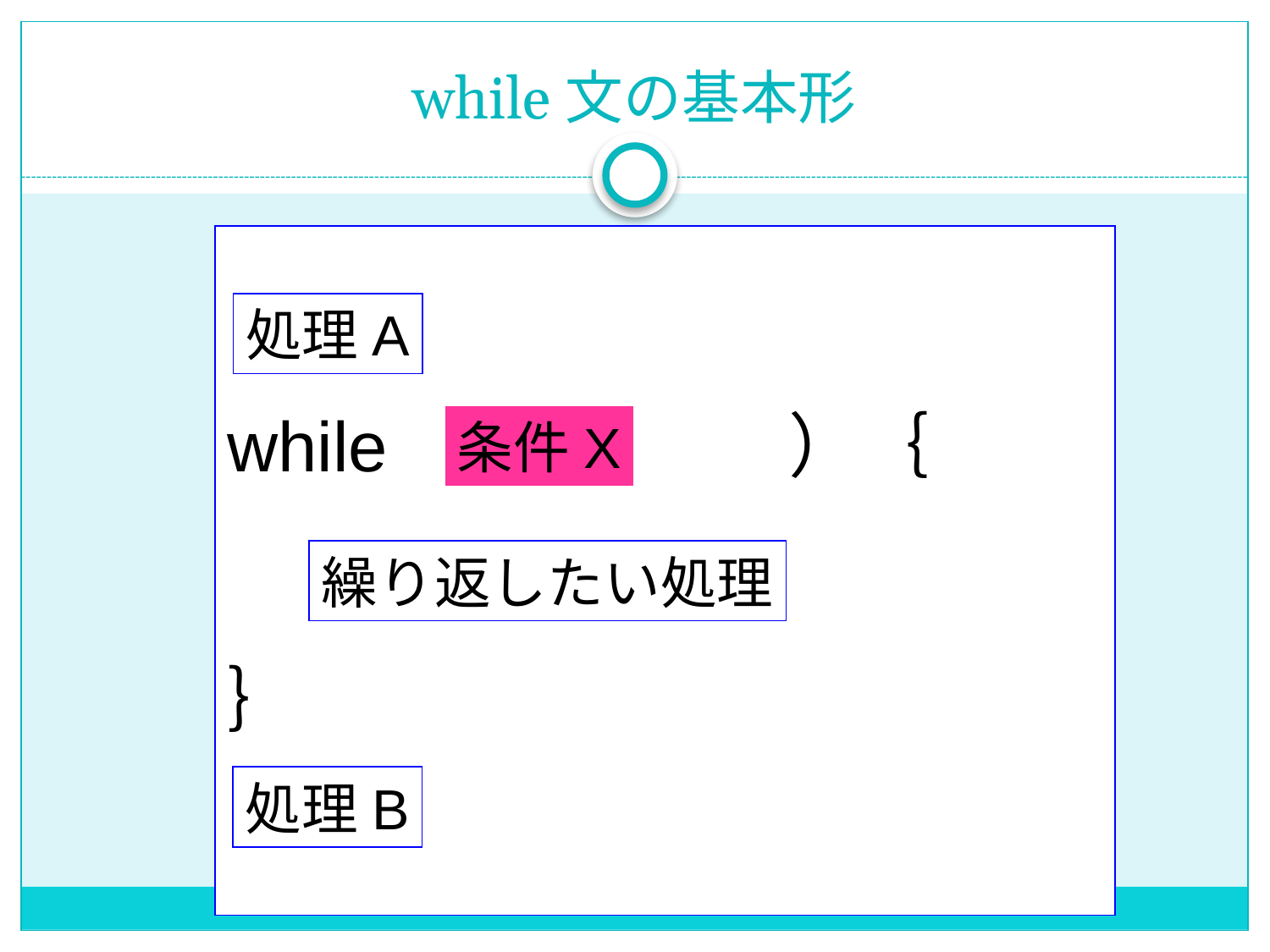

# while文の基本形

while（ 　　　　 ）｛
｝

処理A
条件X
繰り返したい処理
処理B